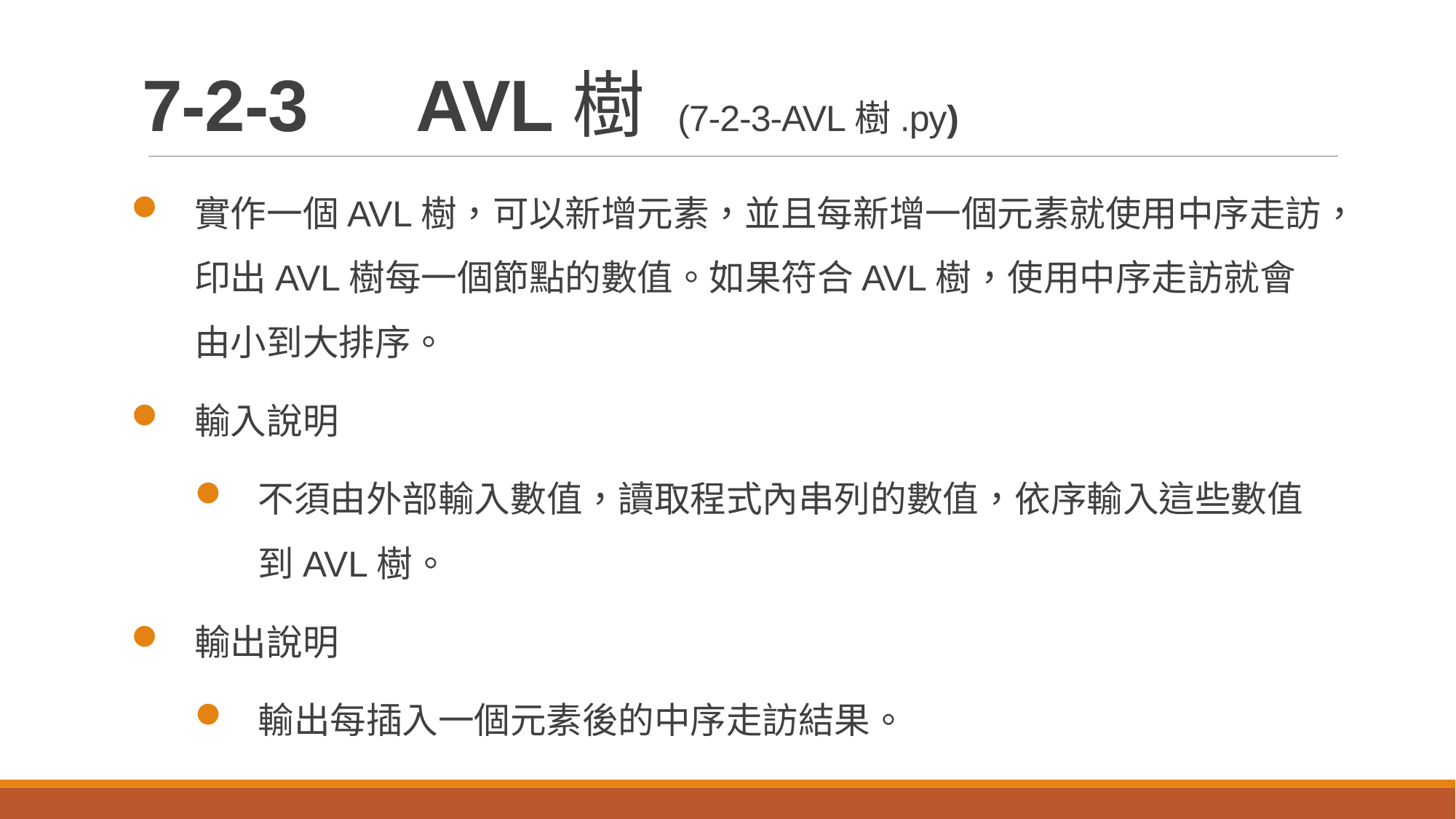

# 7-2-3　AVL樹 (7-2-3-AVL樹.py)
實作一個AVL樹，可以新增元素，並且每新增一個元素就使用中序走訪，印出AVL樹每一個節點的數值。如果符合AVL樹，使用中序走訪就會由小到大排序。
輸入說明
不須由外部輸入數值，讀取程式內串列的數值，依序輸入這些數值到AVL樹。
輸出說明
輸出每插入一個元素後的中序走訪結果。